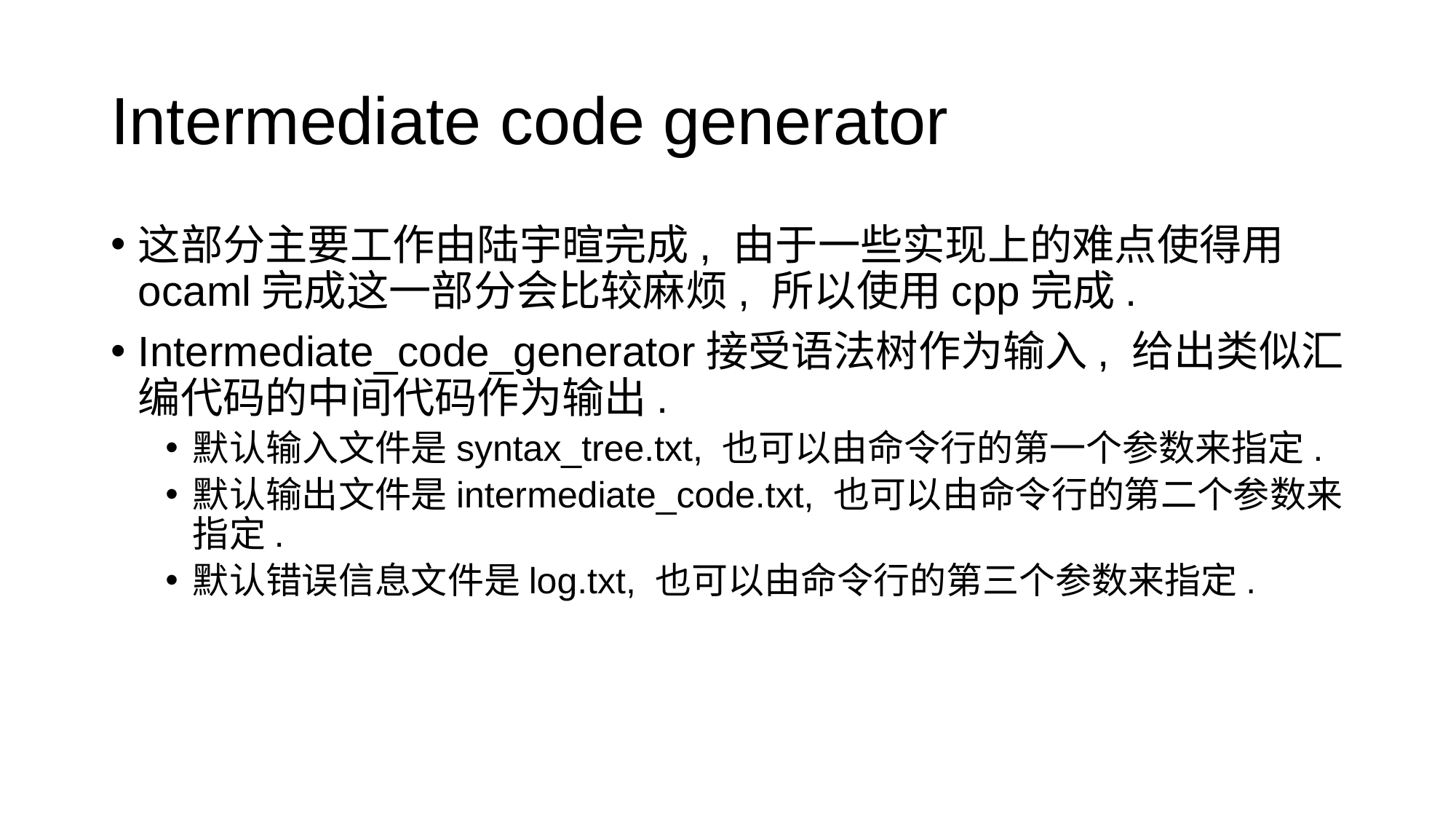

# Intermediate code generator
这部分主要工作由陆宇暄完成, 由于一些实现上的难点使得用ocaml完成这一部分会比较麻烦, 所以使用cpp完成.
Intermediate_code_generator接受语法树作为输入, 给出类似汇编代码的中间代码作为输出.
默认输入文件是syntax_tree.txt, 也可以由命令行的第一个参数来指定.
默认输出文件是intermediate_code.txt, 也可以由命令行的第二个参数来指定.
默认错误信息文件是log.txt, 也可以由命令行的第三个参数来指定.